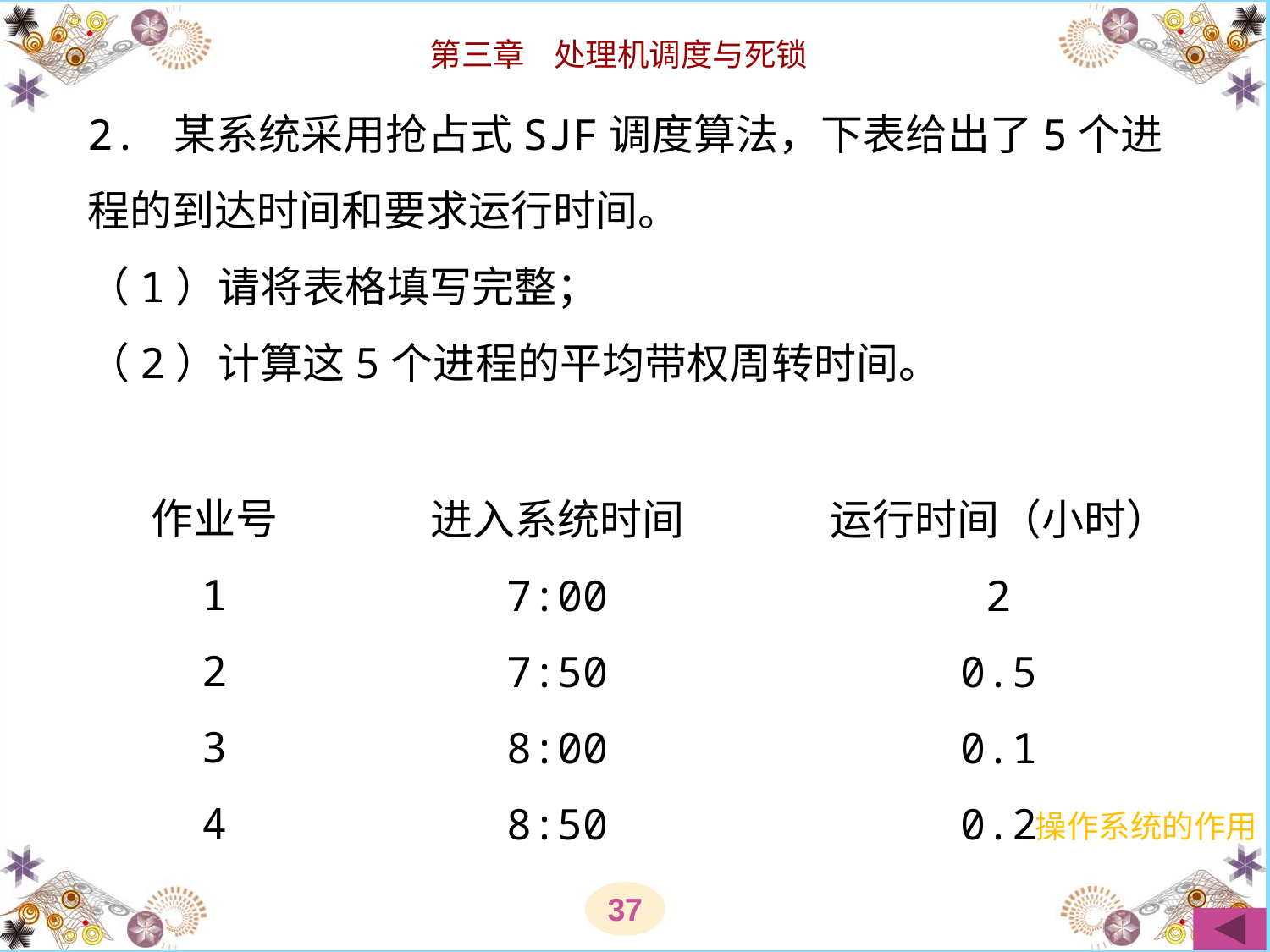

# 2. 某系统采用抢占式SJF调度算法，下表给出了5个进程的到达时间和要求运行时间。 （1）请将表格填写完整； （2）计算这5个进程的平均带权周转时间。
作业号
1
2
3
4
进入系统时间
7:00
7:50
8:00
8:50
运行时间（小时）
2
0.5
0.1
0.2
操作系统的作用